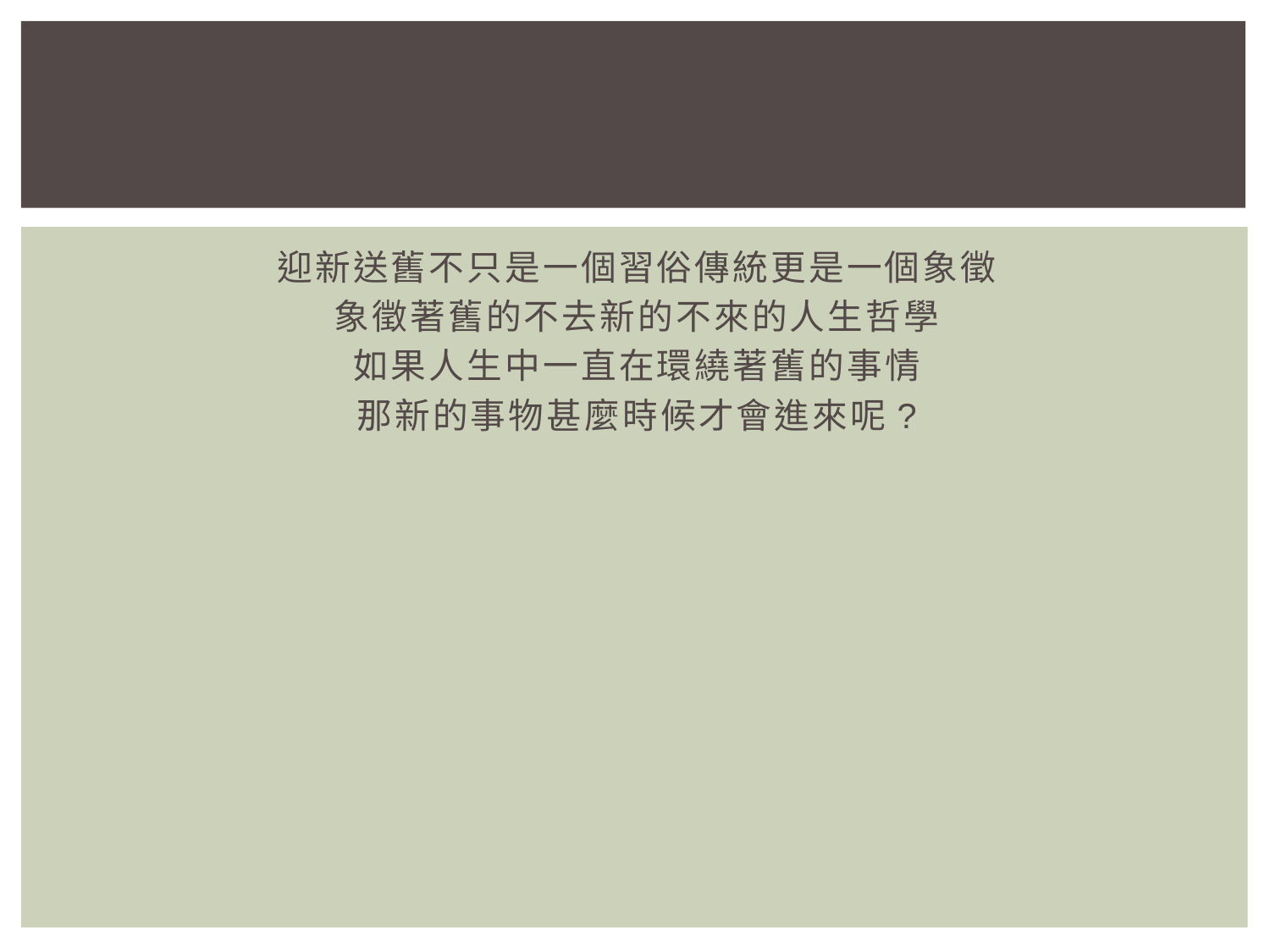

迎新送舊不只是一個習俗傳統更是一個象徵
象徵著舊的不去新的不來的人生哲學
如果人生中一直在環繞著舊的事情
那新的事物甚麼時候才會進來呢?